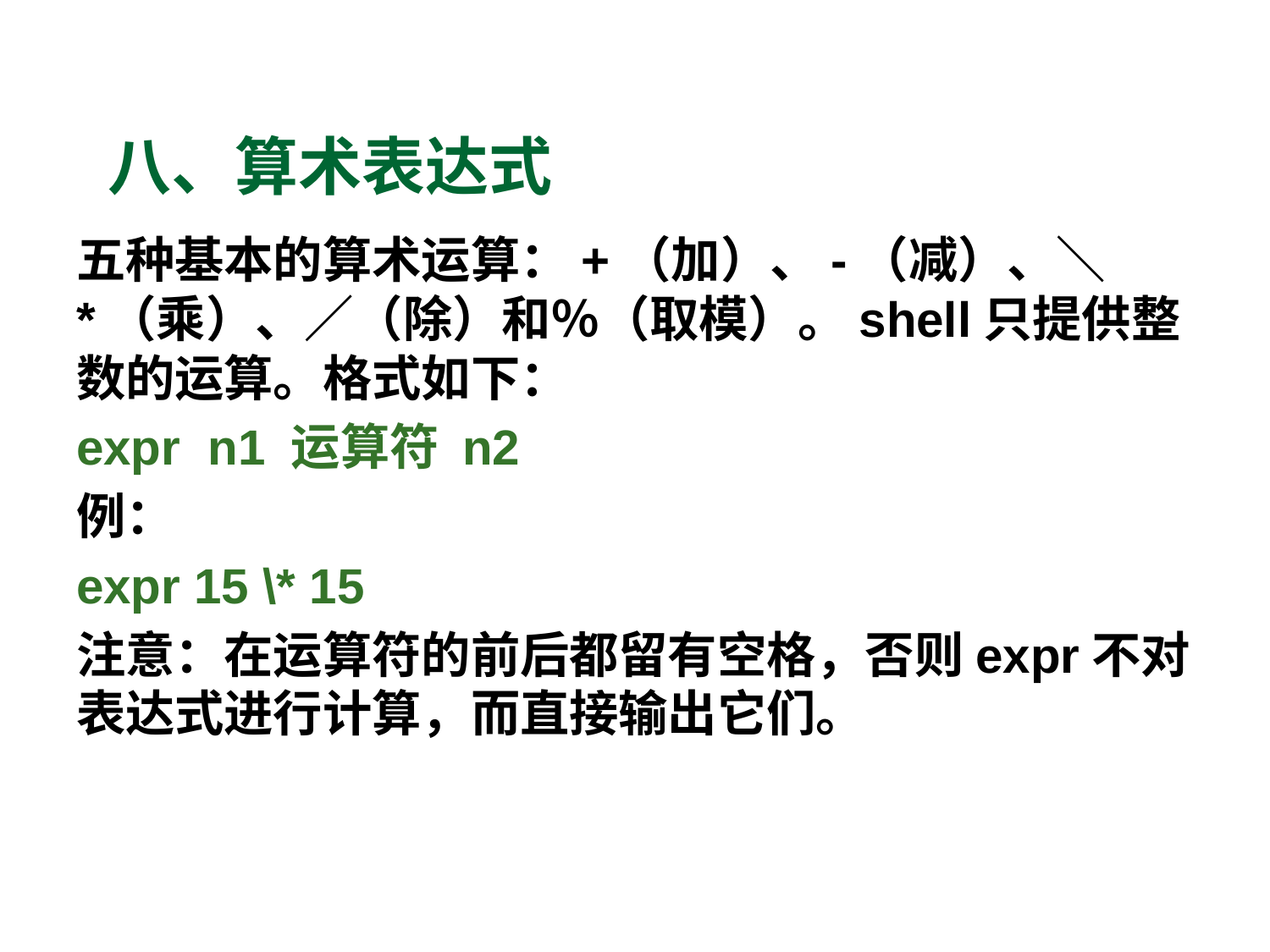

# 八、算术表达式
五种基本的算术运算：+（加）、-（减）、＼*（乘）、／（除）和％（取模）。shell只提供整数的运算。格式如下：
expr  n1 运算符 n2
例：
expr 15 \* 15
注意：在运算符的前后都留有空格，否则expr不对表达式进行计算，而直接输出它们。